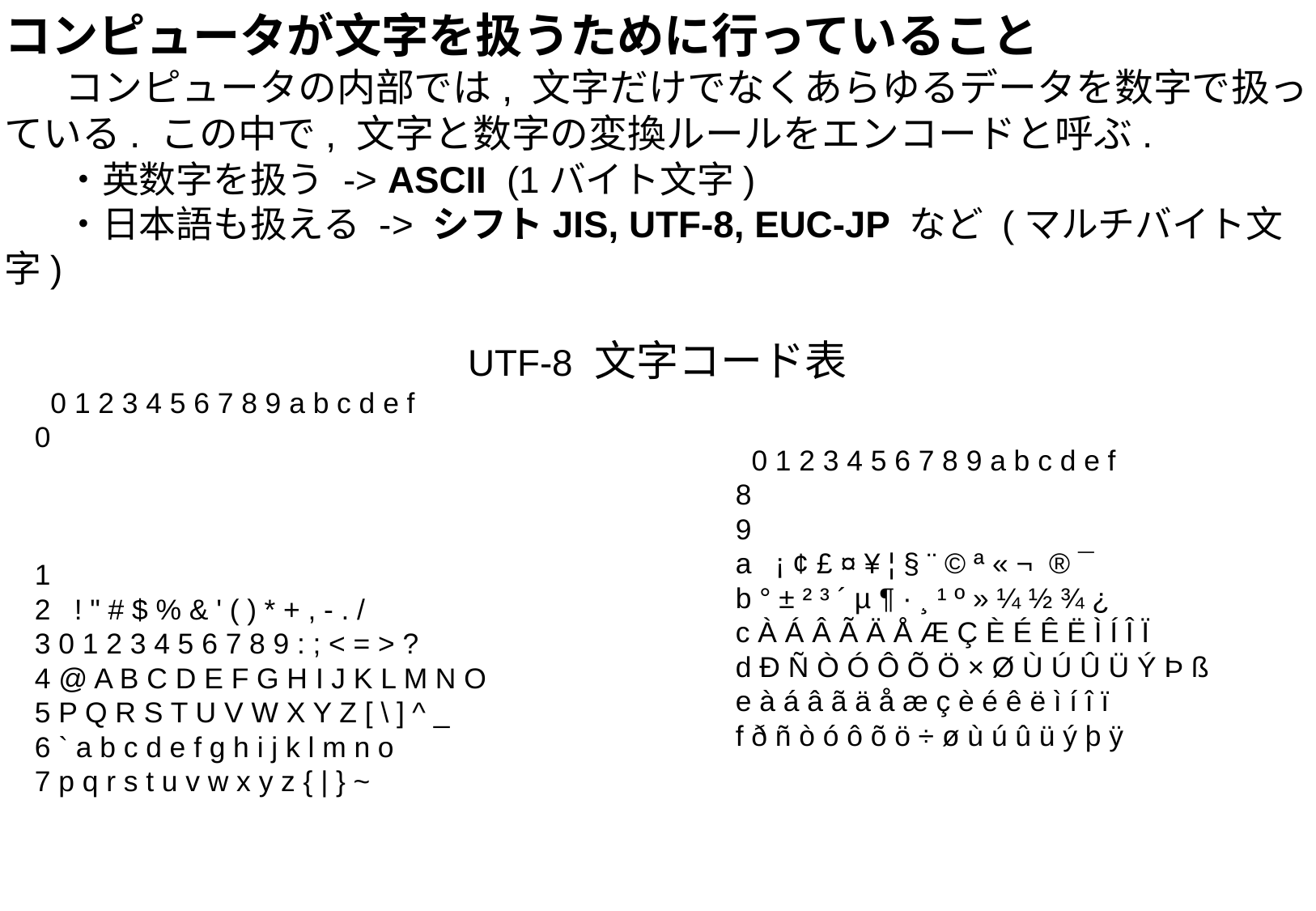

コンピュータが文字を扱うために行っていること
コンピュータの内部では, 文字だけでなくあらゆるデータを数字で扱っている. この中で, 文字と数字の変換ルールをエンコードと呼ぶ.
・英数字を扱う -> ASCII  (1バイト文字)
・日本語も扱える -> シフトJIS, UTF-8, EUC-JP など (マルチバイト文字)

UTF-8 文字コード表
  0 1 2 3 4 5 6 7 8 9 a b c d e f
0

1
2   ! " # $ % & ' ( ) * + , - . /
3 0 1 2 3 4 5 6 7 8 9 : ; < = > ?
4 @ A B C D E F G H I J K L M N O
5 P Q R S T U V W X Y Z [ \ ] ^ _
6 ` a b c d e f g h i j k l m n o
7 p q r s t u v w x y z { | } ~
  0 1 2 3 4 5 6 7 8 9 a b c d e f
8
9
a   ¡ ¢ £ ¤ ¥ ¦ § ¨ © ª « ¬ ­ ® ¯
b ° ± ² ³ ´ µ ¶ · ¸ ¹ º » ¼ ½ ¾ ¿
c À Á Â Ã Ä Å Æ Ç È É Ê Ë Ì Í Î Ï
d Ð Ñ Ò Ó Ô Õ Ö × Ø Ù Ú Û Ü Ý Þ ß
e à á â ã ä å æ ç è é ê ë ì í î ï
f ð ñ ò ó ô õ ö ÷ ø ù ú û ü ý þ ÿ